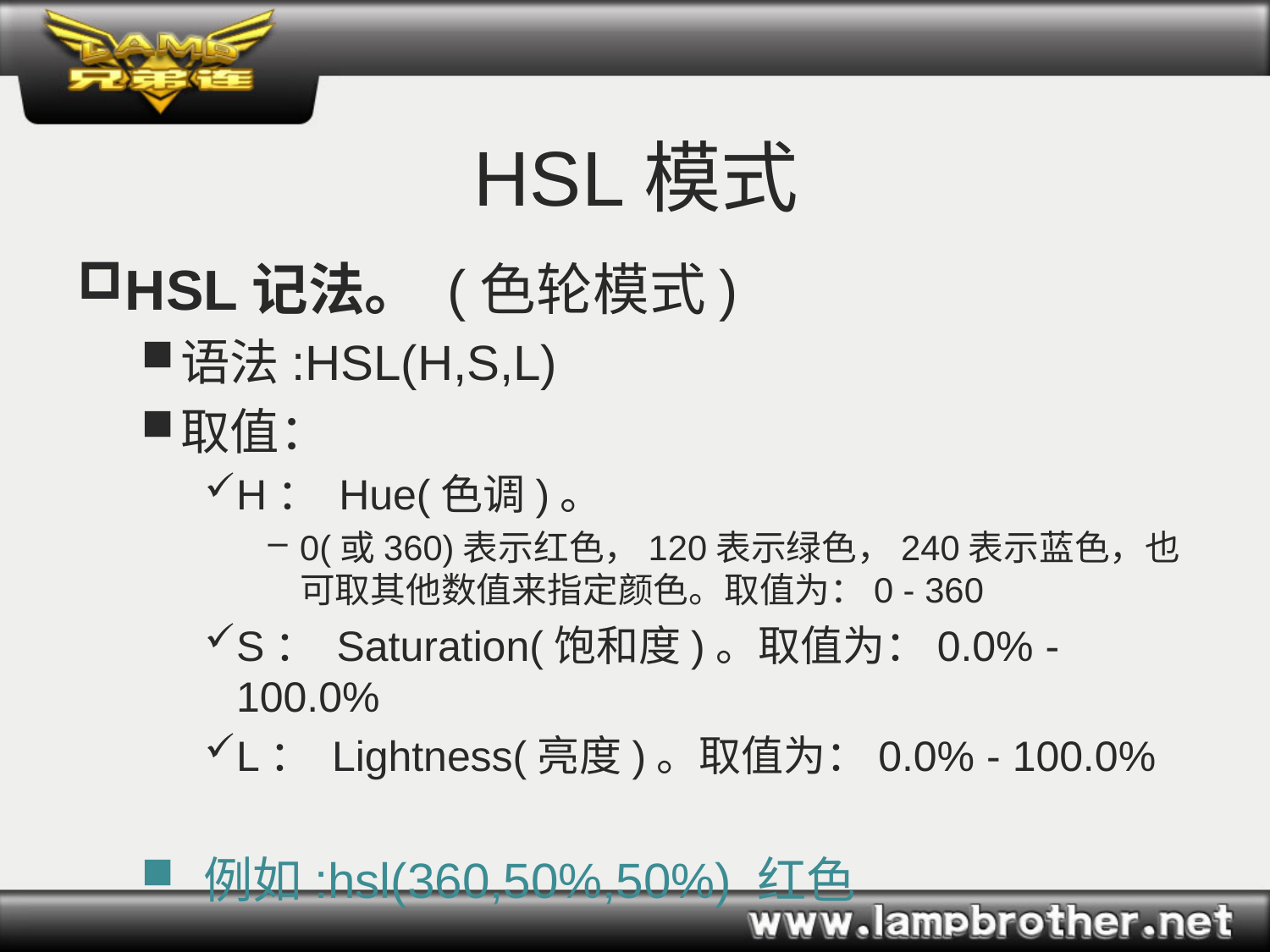

# HSL模式
HSL记法。 (色轮模式)
语法:HSL(H,S,L)
取值：
H： Hue(色调)。
0(或360)表示红色，120表示绿色，240表示蓝色，也可取其他数值来指定颜色。取值为：0 - 360
S： Saturation(饱和度)。取值为：0.0% - 100.0%
L： Lightness(亮度)。取值为：0.0% - 100.0%

 例如:hsl(360,50%,50%) 红色